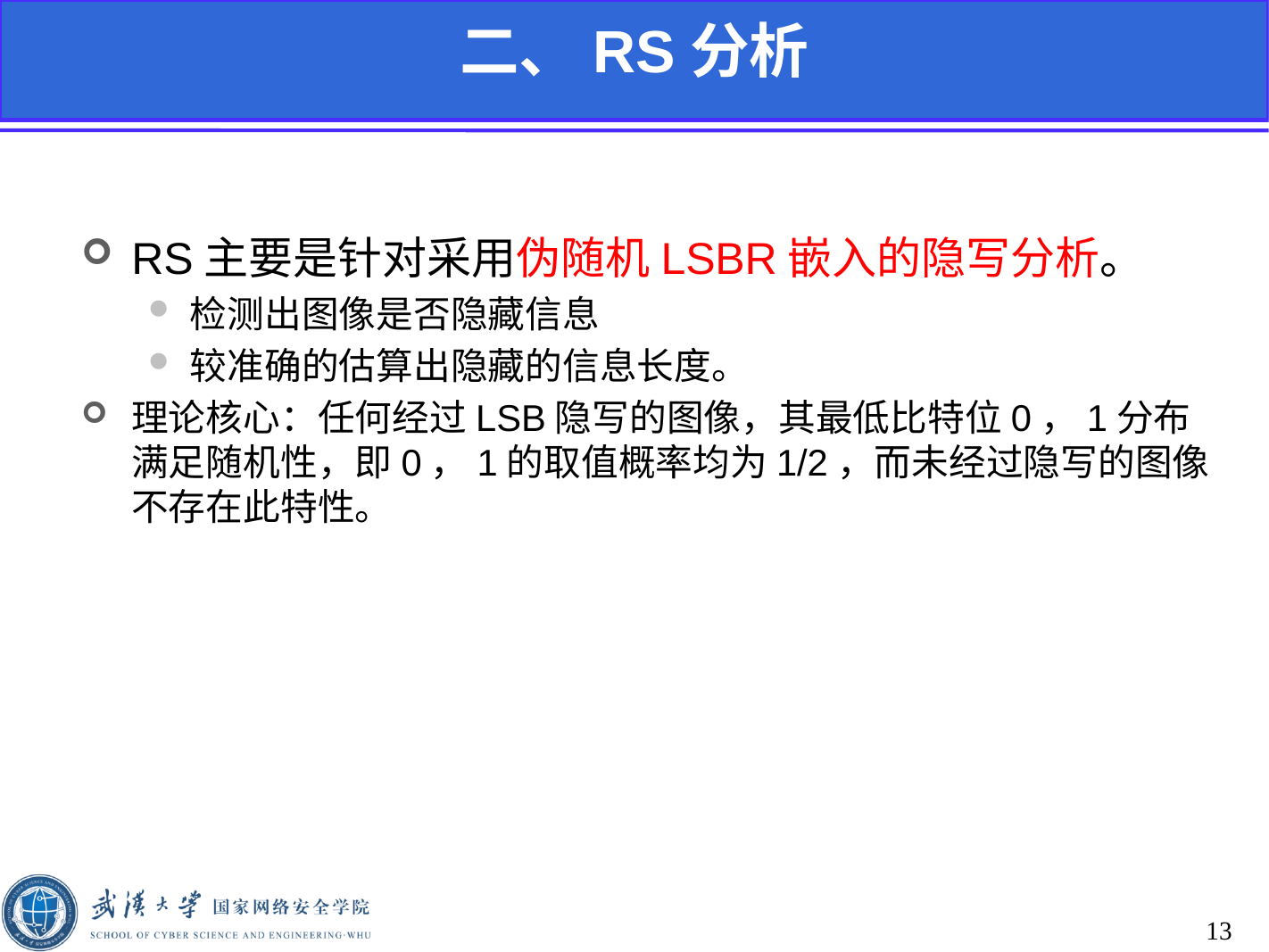

二、RS分析
RS主要是针对采用伪随机LSBR嵌入的隐写分析。
检测出图像是否隐藏信息
较准确的估算出隐藏的信息长度。
理论核心：任何经过LSB隐写的图像，其最低比特位0，1分布满足随机性，即0，1的取值概率均为1/2，而未经过隐写的图像不存在此特性。